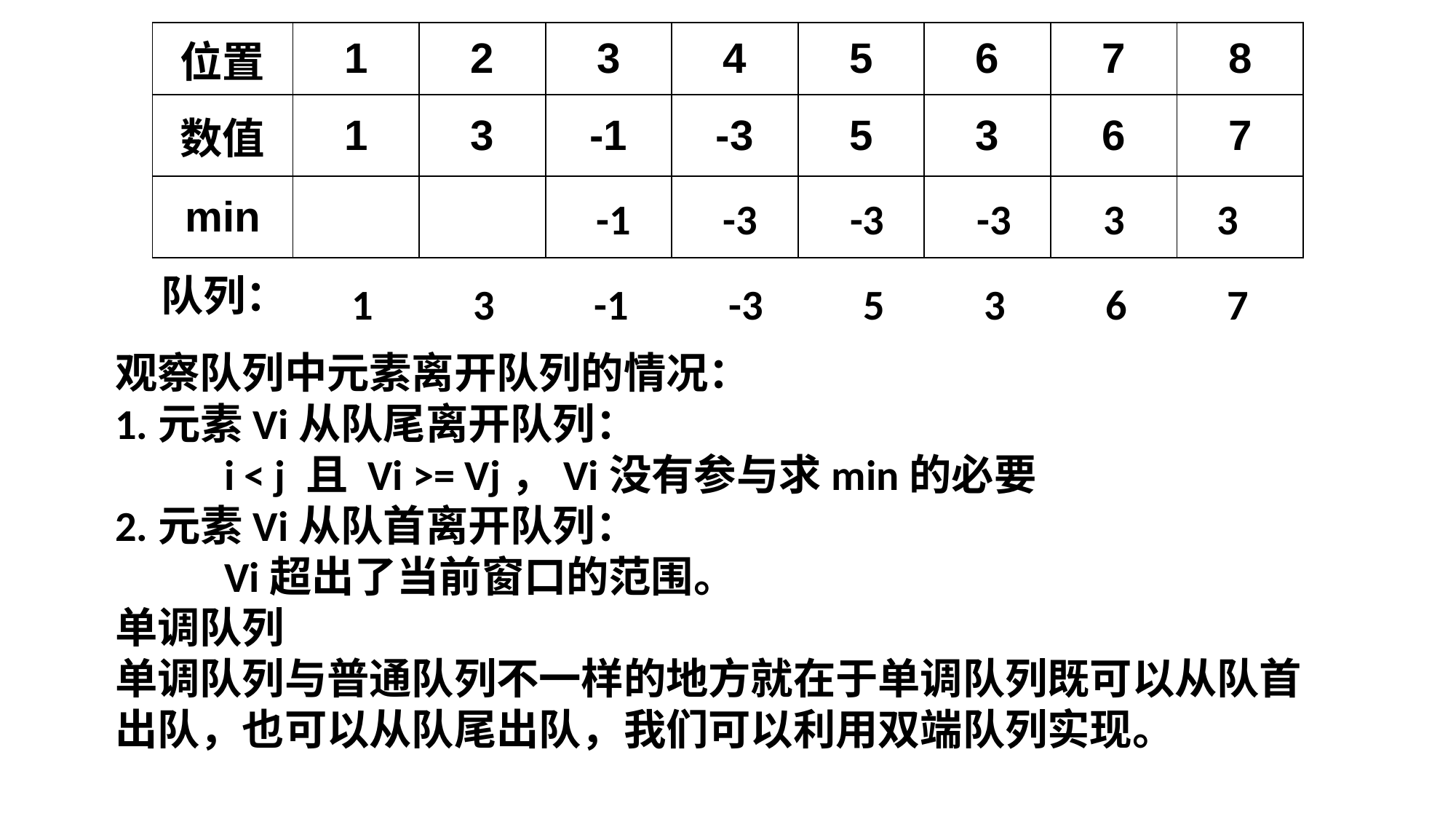

| 位置 | 1 | 2 | 3 | 4 | 5 | 6 | 7 | 8 |
| --- | --- | --- | --- | --- | --- | --- | --- | --- |
| 数值 | 1 | 3 | -1 | -3 | 5 | 3 | 6 | 7 |
| min |  |  |  |  |  |  |  |  |
-1
-3
3
3
-3
-3
-3
1
3
-1
5
3
6
7
队列：
观察队列中元素离开队列的情况：
1.元素Vi从队尾离开队列：
	i < j 且 Vi >= Vj，Vi没有参与求min的必要
2.元素Vi从队首离开队列：
	Vi超出了当前窗口的范围。
单调队列
单调队列与普通队列不一样的地方就在于单调队列既可以从队首出队，也可以从队尾出队，我们可以利用双端队列实现。